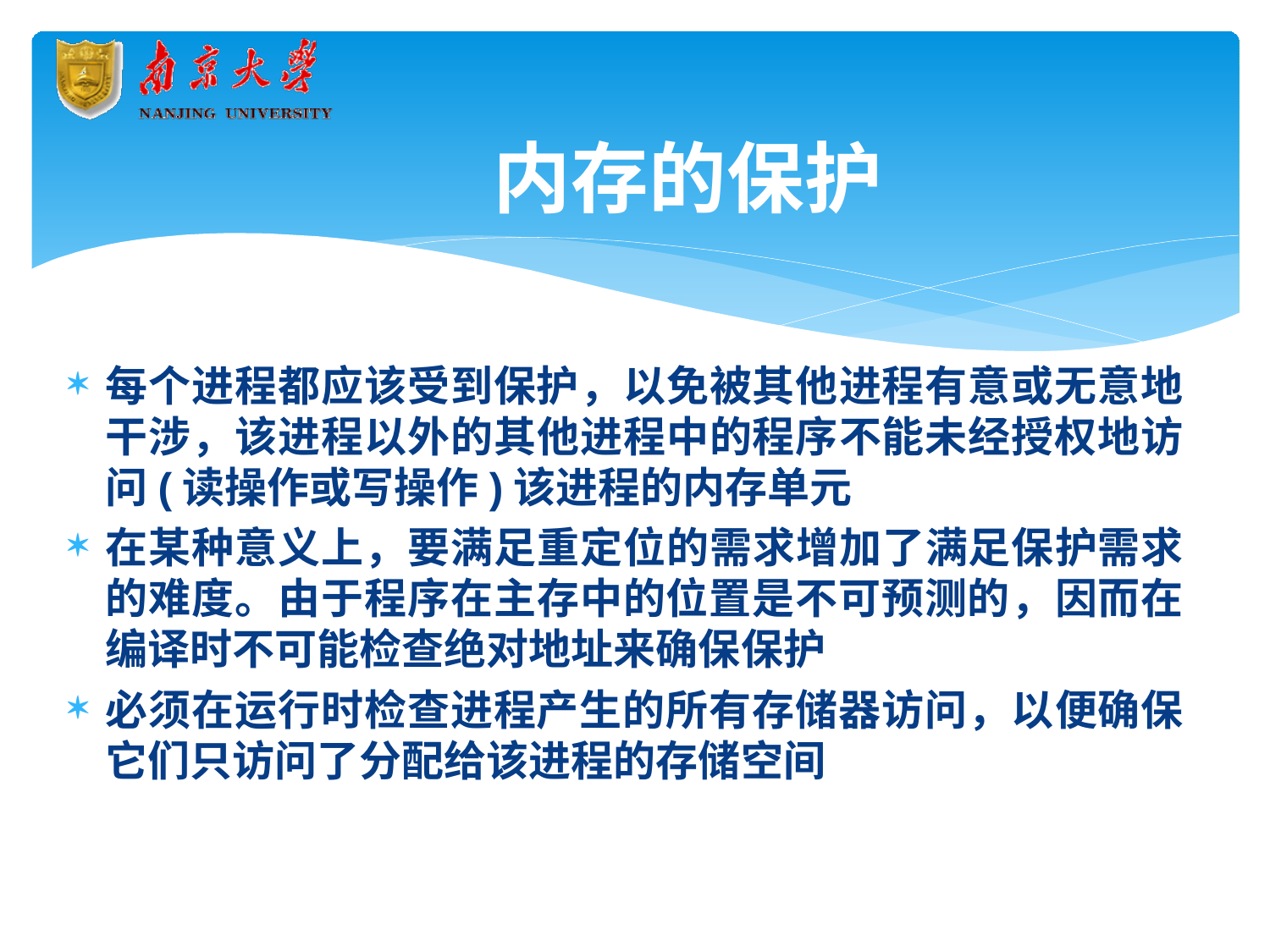

# 内存的保护
每个进程都应该受到保护，以免被其他进程有意或无意地 干涉，该进程以外的其他进程中的程序不能未经授权地访 问(读操作或写操作)该进程的内存单元
在某种意义上，要满足重定位的需求增加了满足保护需求 的难度。由于程序在主存中的位置是不可预测的，因而在 编译时不可能检查绝对地址来确保保护
必须在运行时检查进程产生的所有存储器访问，以便确保 它们只访问了分配给该进程的存储空间